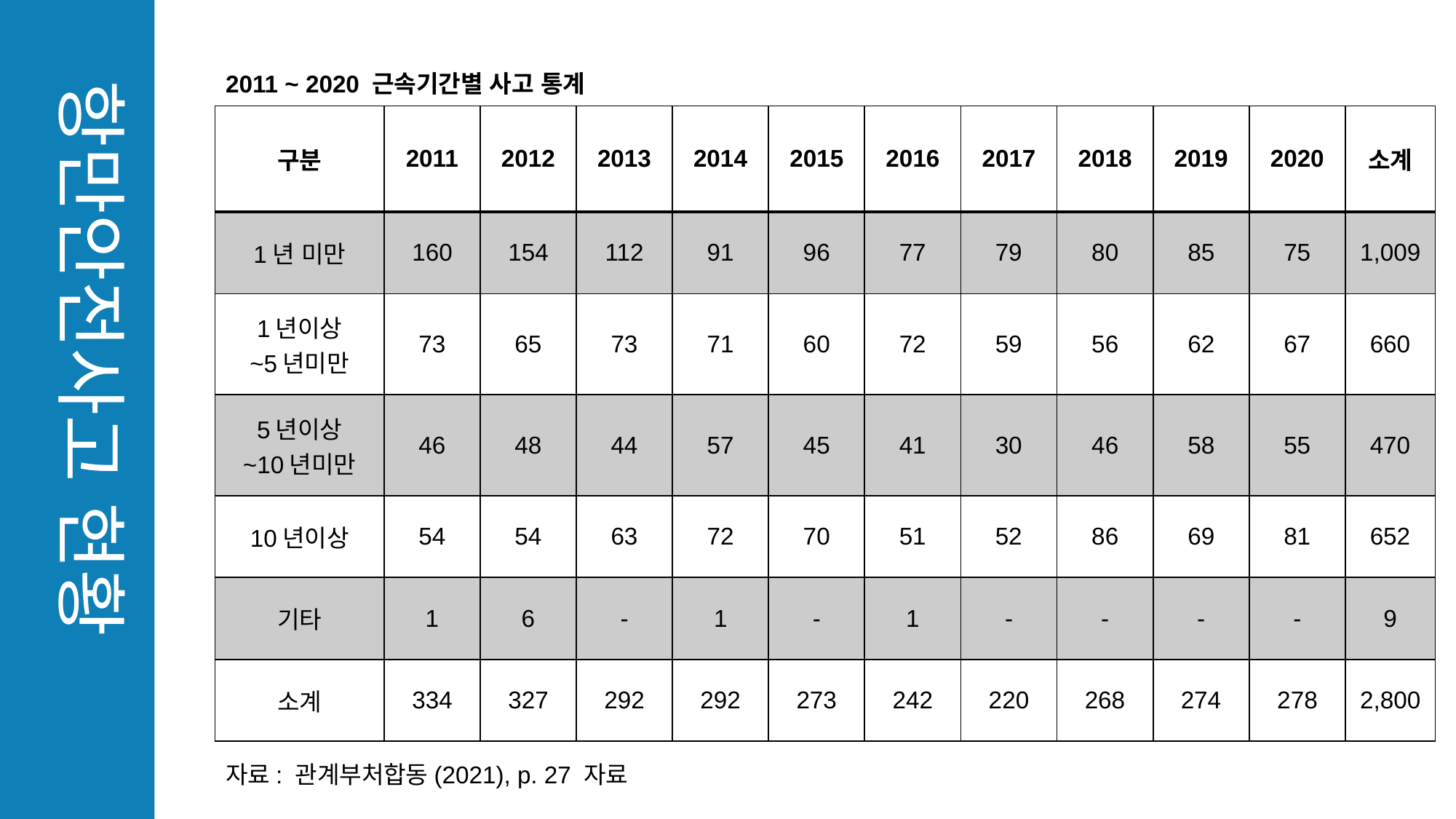

2011 ~ 2020 근속기간별 사고 통계
항만안전사고 현황
| 구분 | 2011 | 2012 | 2013 | 2014 | 2015 | 2016 | 2017 | 2018 | 2019 | 2020 | 소계 |
| --- | --- | --- | --- | --- | --- | --- | --- | --- | --- | --- | --- |
| 1년 미만 | 160 | 154 | 112 | 91 | 96 | 77 | 79 | 80 | 85 | 75 | 1,009 |
| 1년이상 ~5년미만 | 73 | 65 | 73 | 71 | 60 | 72 | 59 | 56 | 62 | 67 | 660 |
| 5년이상 ~10년미만 | 46 | 48 | 44 | 57 | 45 | 41 | 30 | 46 | 58 | 55 | 470 |
| 10년이상 | 54 | 54 | 63 | 72 | 70 | 51 | 52 | 86 | 69 | 81 | 652 |
| 기타 | 1 | 6 | - | 1 | - | 1 | - | - | - | - | 9 |
| 소계 | 334 | 327 | 292 | 292 | 273 | 242 | 220 | 268 | 274 | 278 | 2,800 |
Our Team Style
자료: 관계부처합동(2021), p. 27 자료